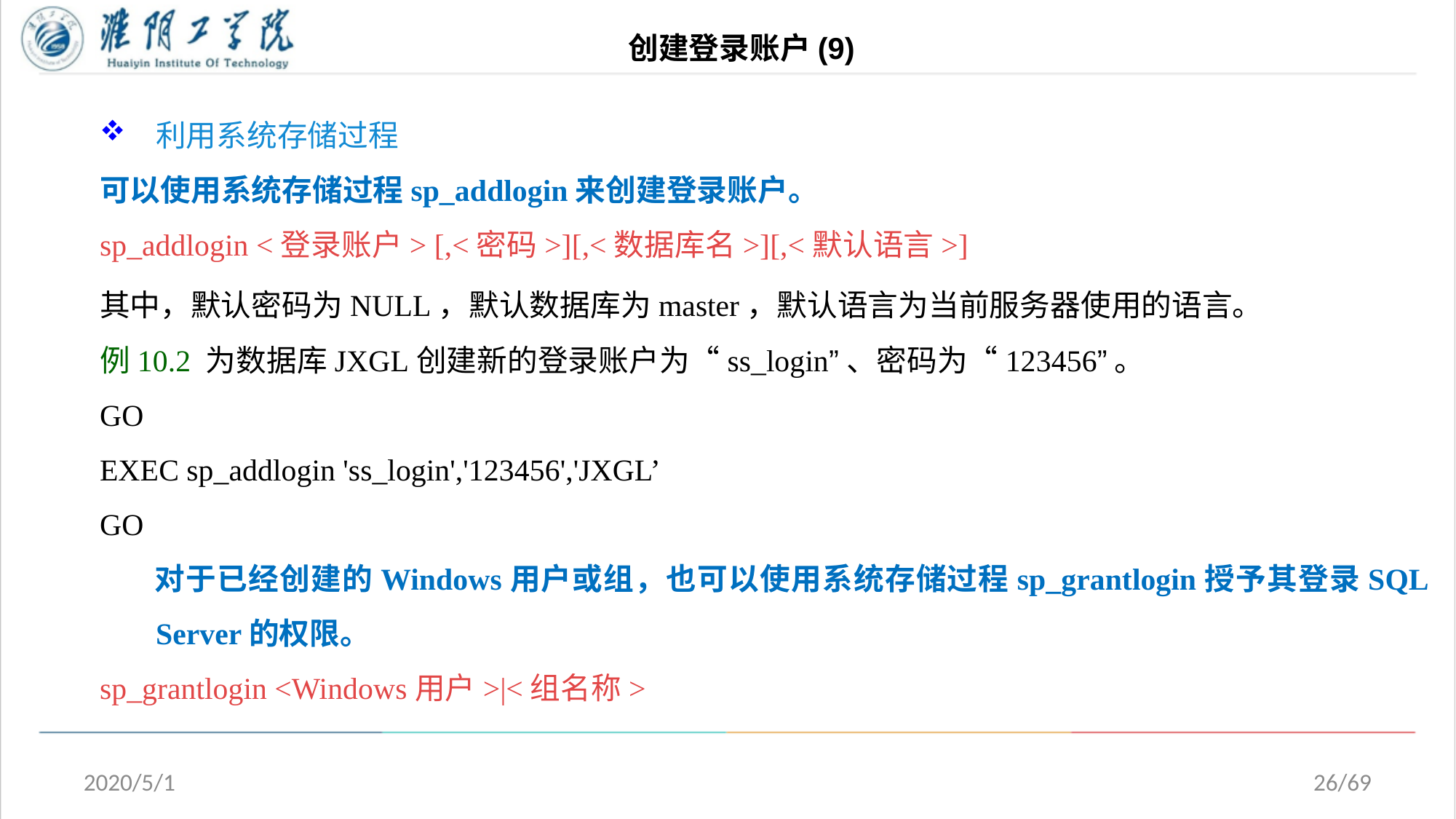

# 创建登录账户(9)
利用系统存储过程
可以使用系统存储过程sp_addlogin来创建登录账户。
sp_addlogin <登录账户> [,<密码>][,<数据库名>][,<默认语言>]
其中，默认密码为NULL，默认数据库为master，默认语言为当前服务器使用的语言。
例10.2 为数据库JXGL创建新的登录账户为“ss_login”、密码为“123456”。
GO
EXEC sp_addlogin 'ss_login','123456','JXGL’
GO
      对于已经创建的Windows用户或组，也可以使用系统存储过程sp_grantlogin授予其登录SQL Server的权限。
sp_grantlogin <Windows用户>|<组名称>
2020/5/1
26/69